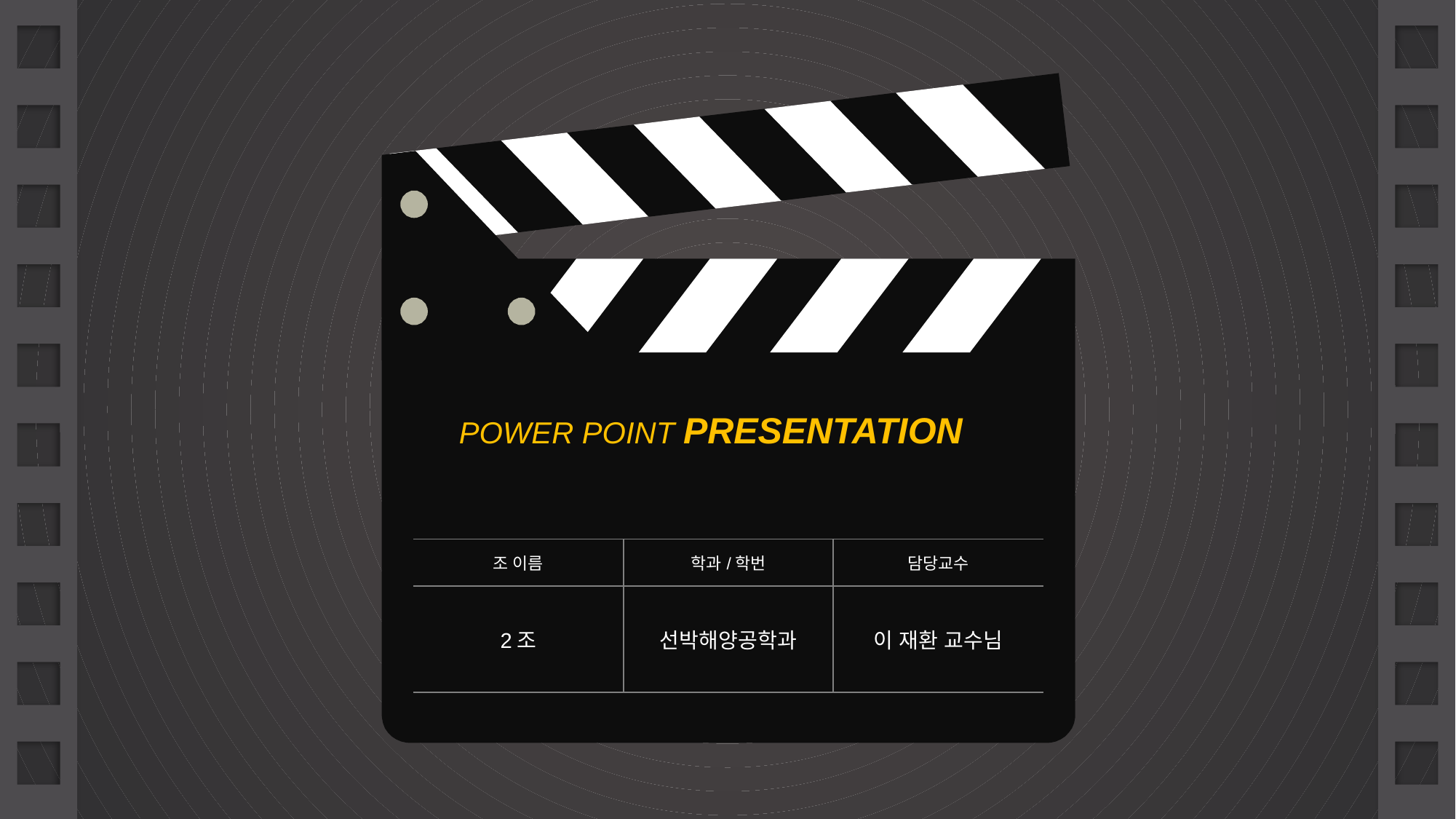

POWER POINT PRESENTATION
| 조 이름 | 학과/학번 | 담당교수 |
| --- | --- | --- |
| 2조 | 선박해양공학과 | 이 재환 교수님 |